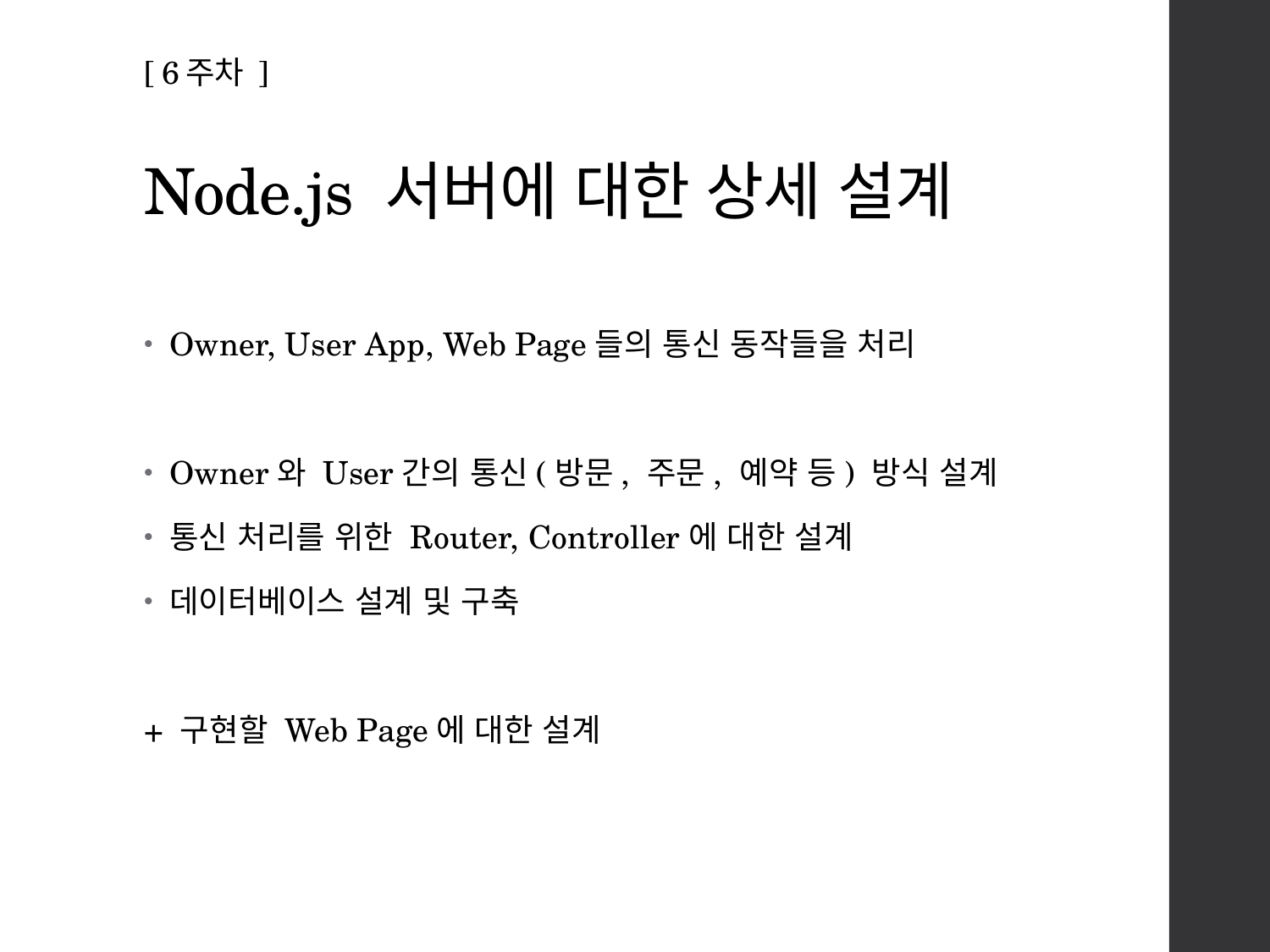

# [ 6주차 ] Node.js 서버에 대한 상세 설계

Owner, User App, Web Page들의 통신 동작들을 처리

Owner와 User간의 통신(방문, 주문, 예약 등) 방식 설계
통신 처리를 위한 Router, Controller에 대한 설계
데이터베이스 설계 및 구축

+ 구현할 Web Page에 대한 설계